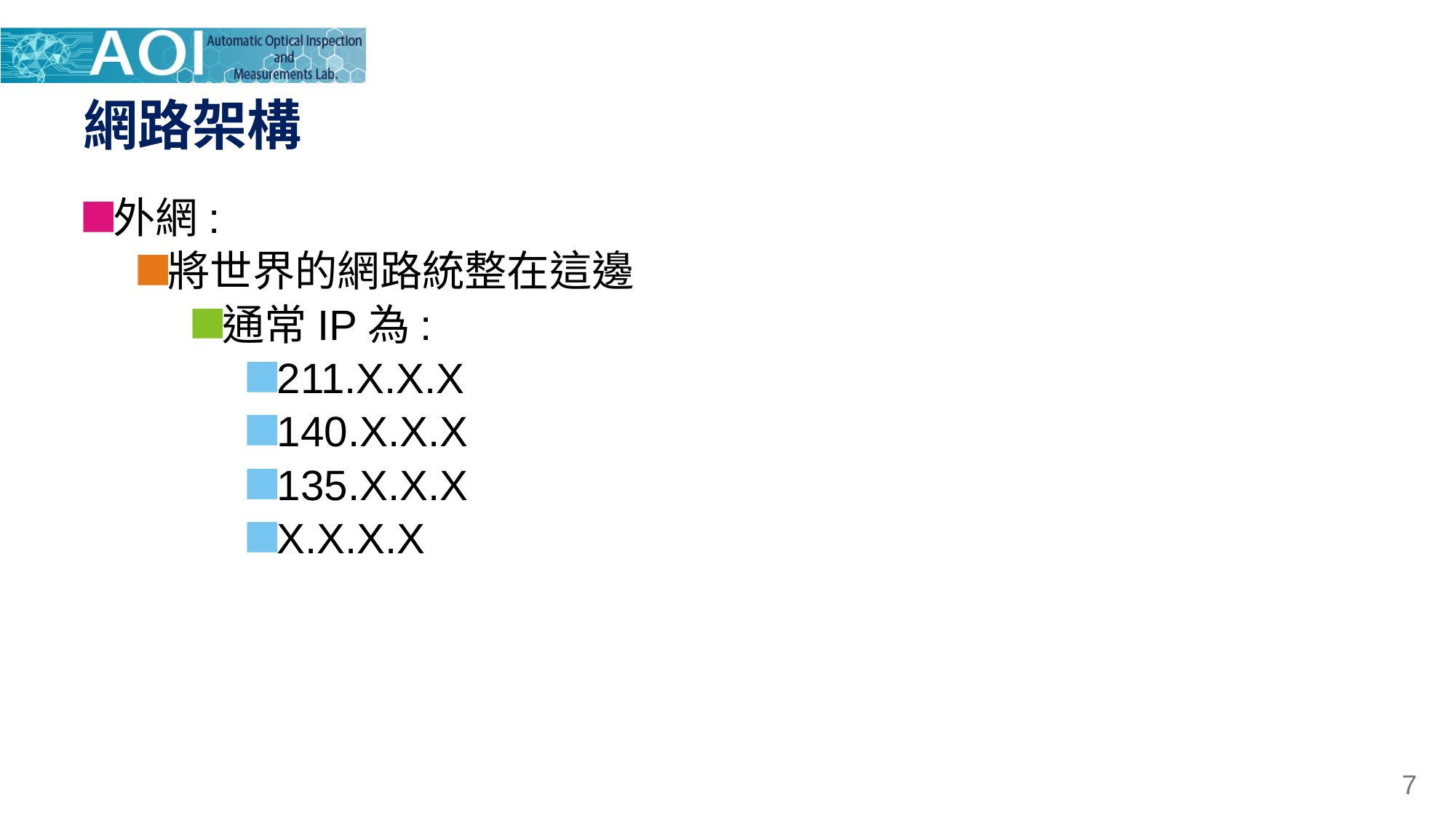

# 網路架構
外網:
將世界的網路統整在這邊
通常IP為:
211.X.X.X
140.X.X.X
135.X.X.X
X.X.X.X